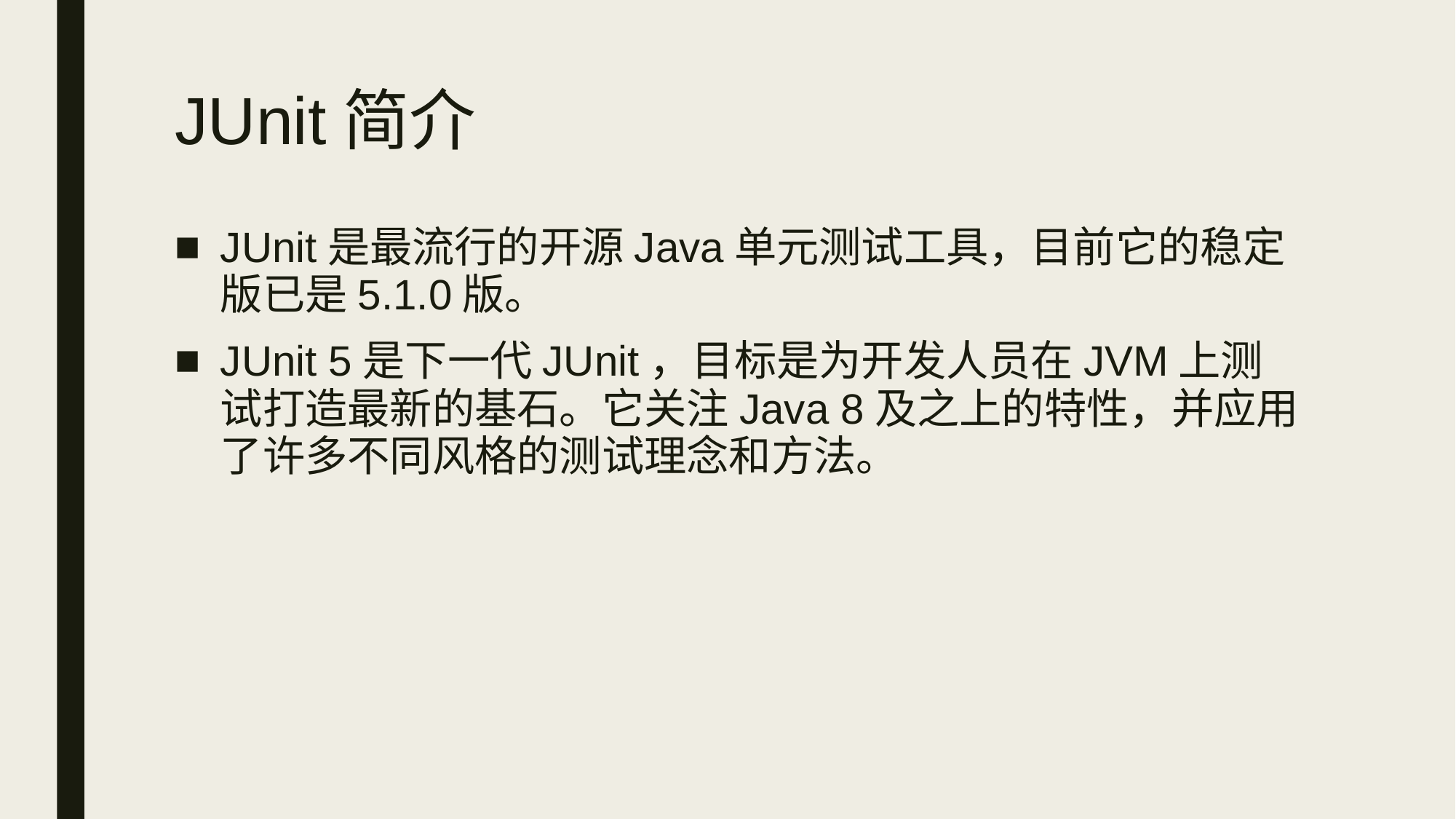

# JUnit简介
JUnit是最流行的开源Java单元测试工具，目前它的稳定版已是5.1.0版。
JUnit 5是下一代JUnit，目标是为开发人员在JVM上测试打造最新的基石。它关注Java 8及之上的特性，并应用了许多不同风格的测试理念和方法。